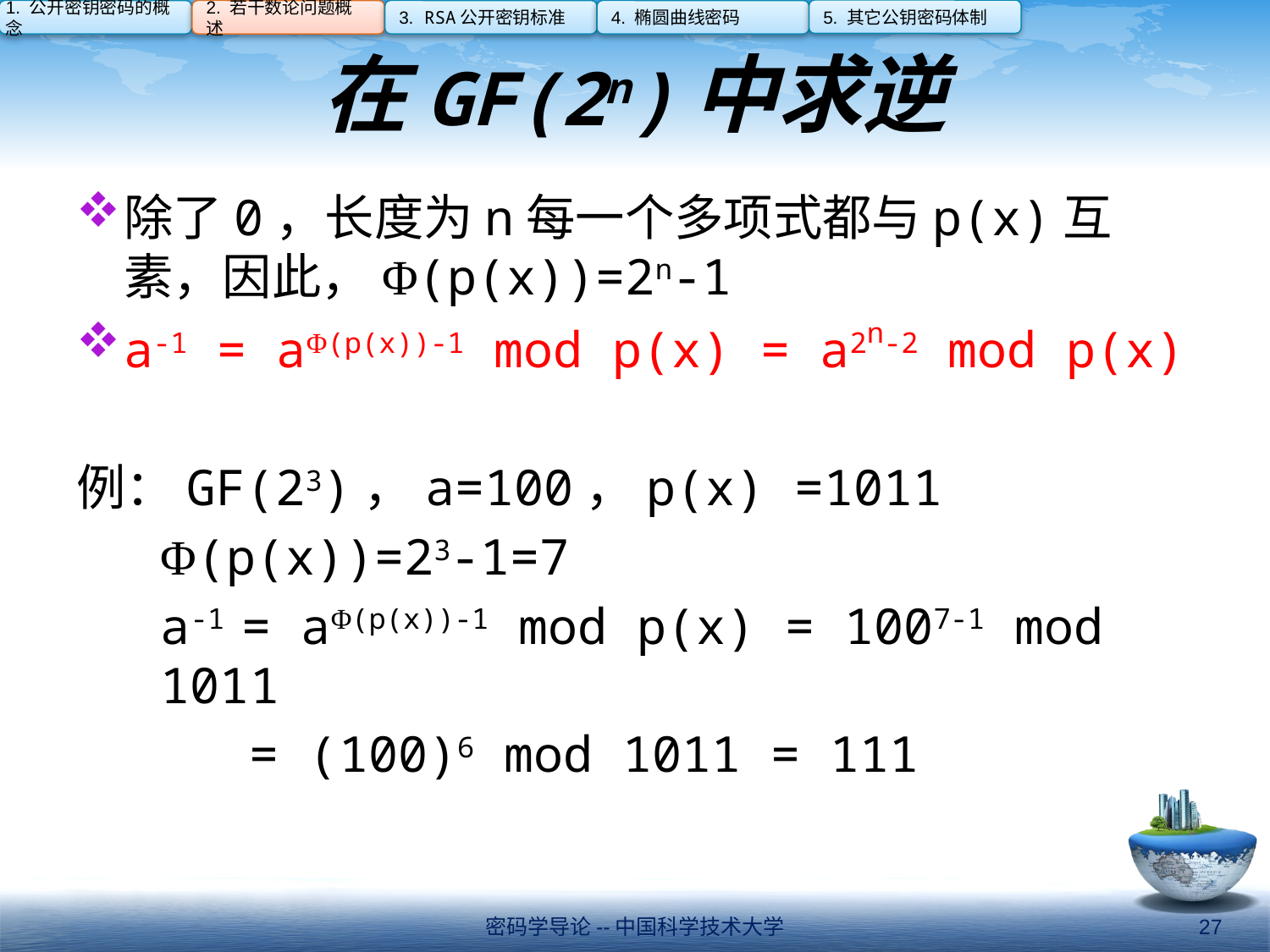

5. 其它公钥密码体制
1. 公开密钥密码的概念
2. 若干数论问题概述
3. RSA公开密钥标准
4. 椭圆曲线密码
# 在GF(2n)中求逆
除了0，长度为n每一个多项式都与p(x)互素，因此，Φ(p(x))=2n-1
a-1 = aΦ(p(x))-1 mod p(x) = a2n-2 mod p(x)

例：GF(23)，a=100，p(x) =1011
	Φ(p(x))=23-1=7
	a-1 = aΦ(p(x))-1 mod p(x) = 1007-1 mod 1011
	   = (100)6 mod 1011 = 111
密码学导论--中国科学技术大学
27